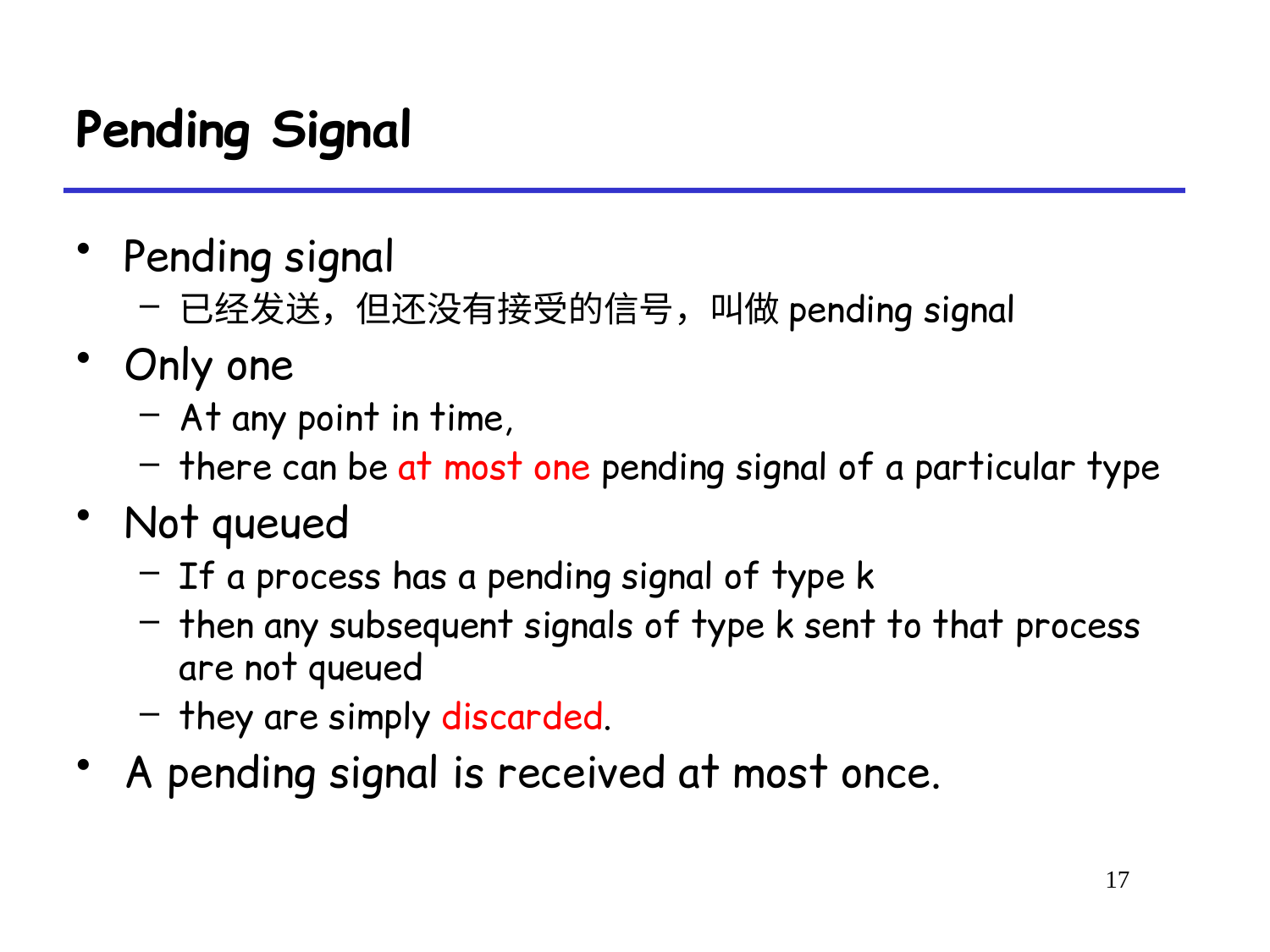

# Pending Signal
Pending signal
已经发送，但还没有接受的信号，叫做pending signal
Only one
At any point in time,
there can be at most one pending signal of a particular type
Not queued
If a process has a pending signal of type k
then any subsequent signals of type k sent to that process are not queued
they are simply discarded.
A pending signal is received at most once.
17